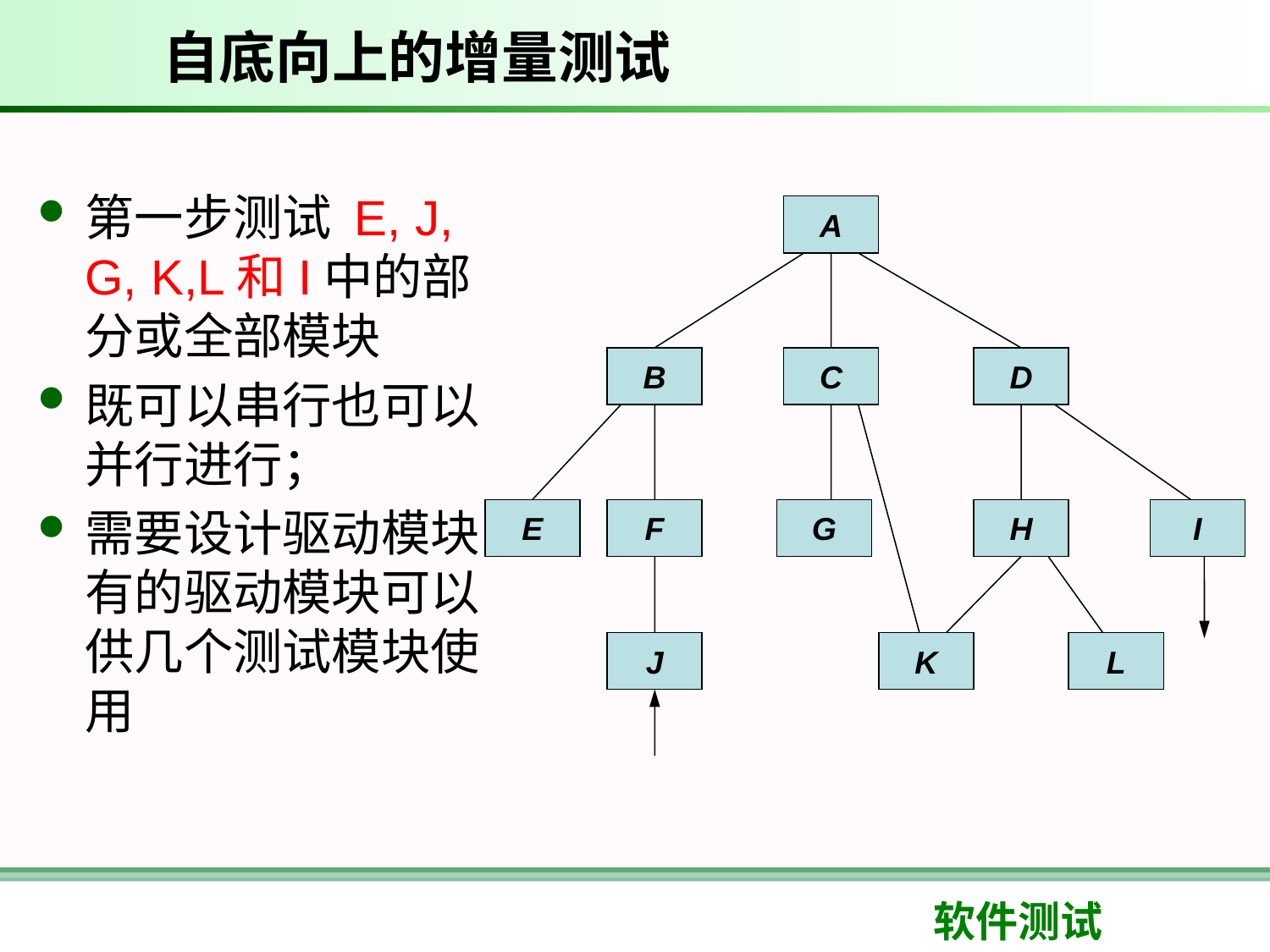

# 自底向上的增量测试
第一步测试 E, J, G, K,L和I中的部分或全部模块
既可以串行也可以并行进行；
需要设计驱动模块，有的驱动模块可以供几个测试模块使用
A

B
C
D

E
F
G
H
I

J
K
L